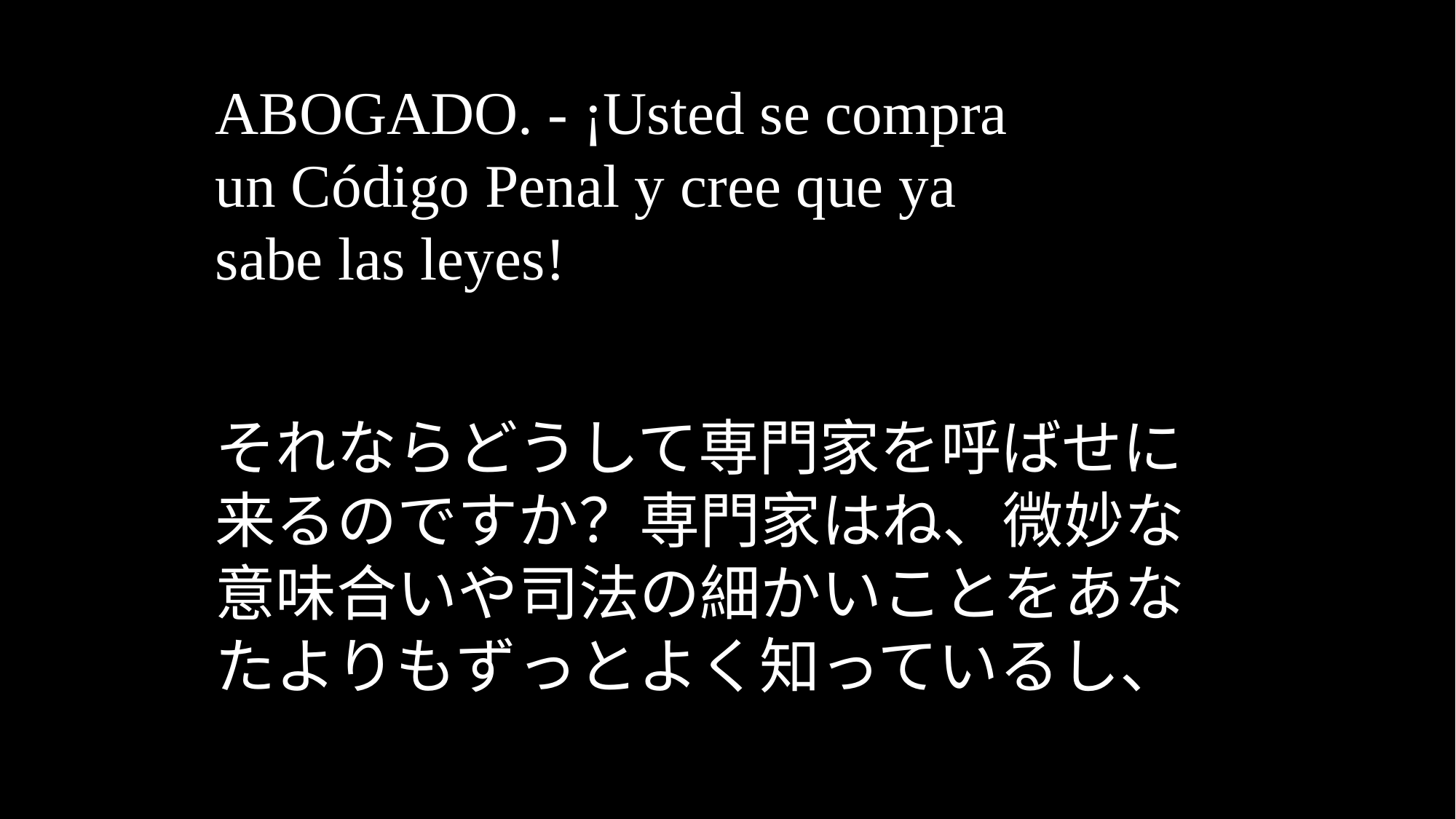

ABOGADO. - ¡Usted se compra un Código Penal y cree que ya sabe las leyes!

それならどうして専門家を呼ばせに来るのですか？専門家はね、微妙な意味合いや司法の細かいことをあなたよりもずっとよく知っているし、